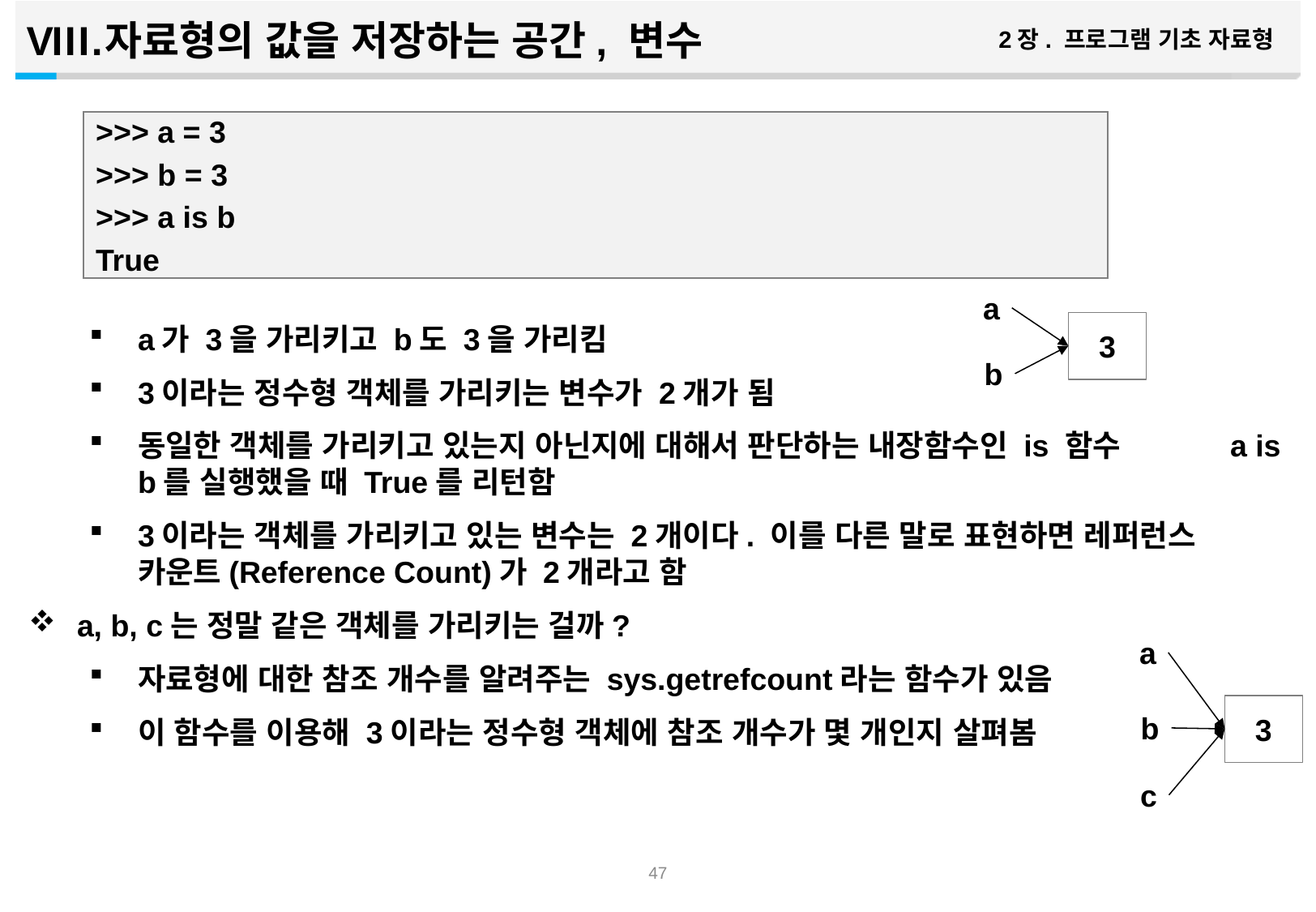

자료형의 값을 저장하는 공간, 변수
2장. 프로그램 기초 자료형

a가 3을 가리키고 b도 3을 가리킴
3이라는 정수형 객체를 가리키는 변수가 2개가 됨
동일한 객체를 가리키고 있는지 아닌지에 대해서 판단하는 내장함수인 is 함수            a is b를 실행했을 때 True를 리턴함
3이라는 객체를 가리키고 있는 변수는 2개이다. 이를 다른 말로 표현하면 레퍼런스 카운트(Reference Count)가 2개라고 함
a, b, c는 정말 같은 객체를 가리키는 걸까?
자료형에 대한 참조 개수를 알려주는 sys.getrefcount라는 함수가 있음
이 함수를 이용해 3이라는 정수형 객체에 참조 개수가 몇 개인지 살펴봄
>>> a = 3
>>> b = 3
>>> a is b
True
a
3
b
a
3
b
c
47